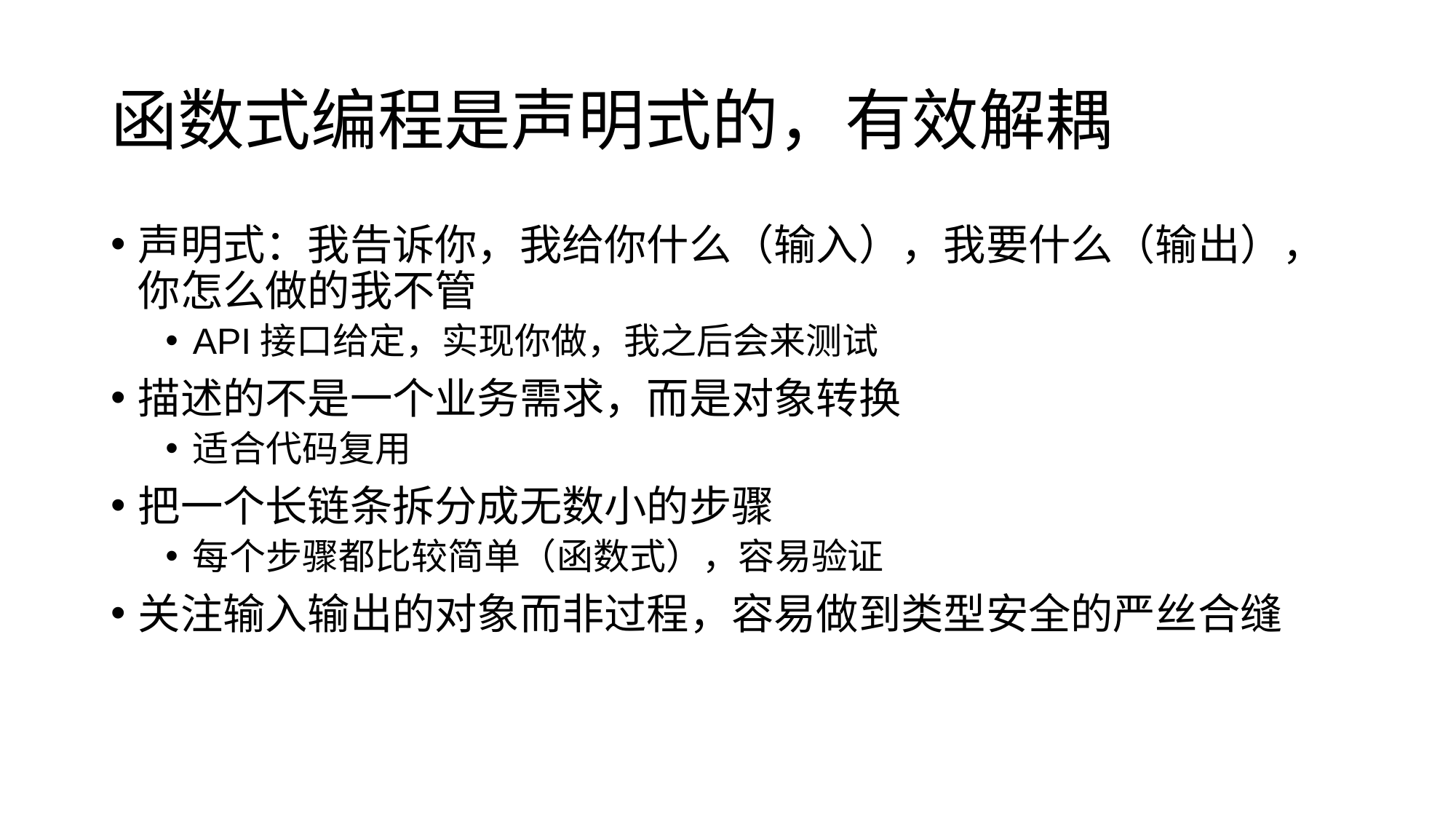

# 函数式编程是声明式的，有效解耦
声明式：我告诉你，我给你什么（输入），我要什么（输出），你怎么做的我不管
API接口给定，实现你做，我之后会来测试
描述的不是一个业务需求，而是对象转换
适合代码复用
把一个长链条拆分成无数小的步骤
每个步骤都比较简单（函数式），容易验证
关注输入输出的对象而非过程，容易做到类型安全的严丝合缝